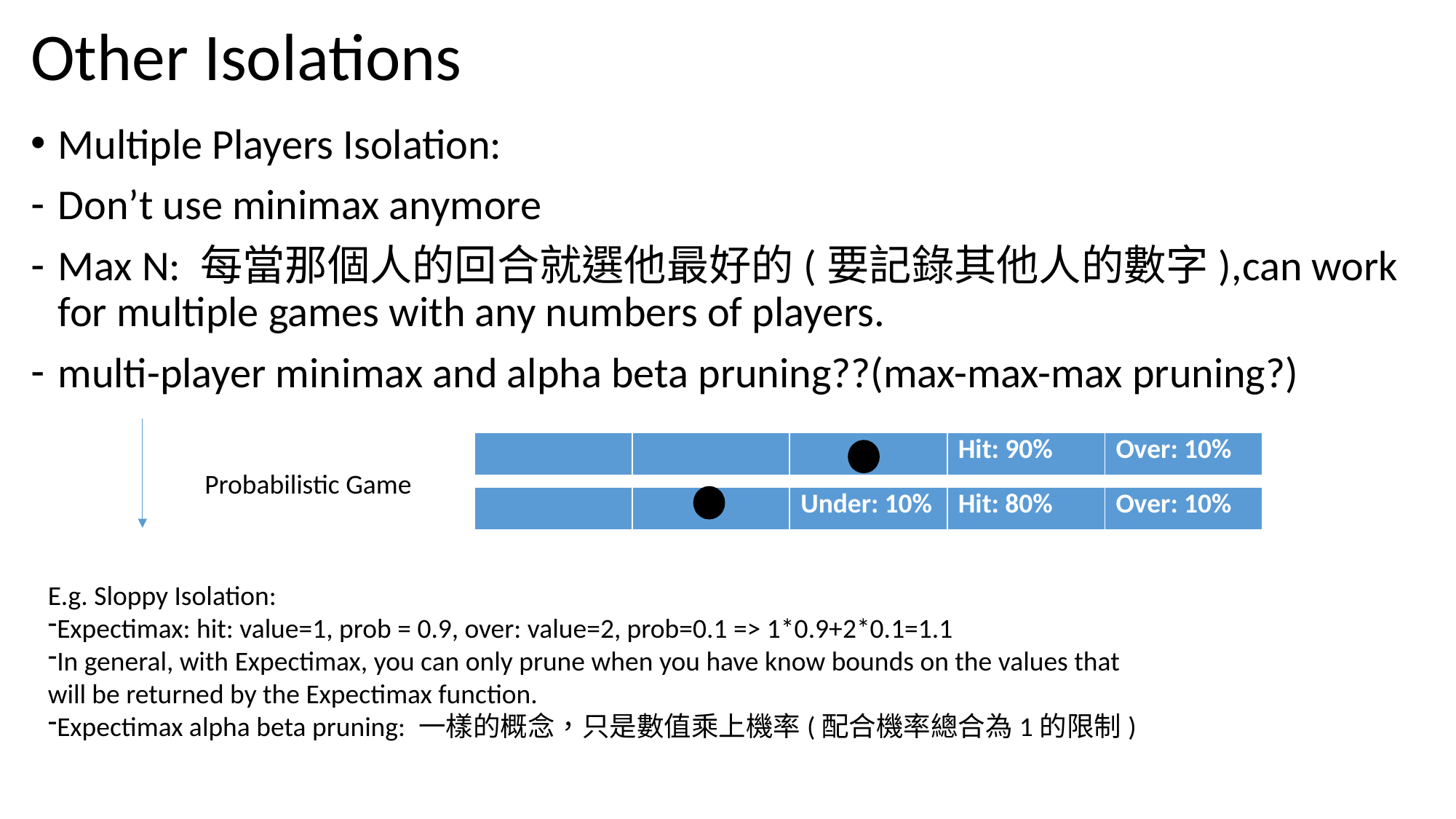

# Other Isolations
Multiple Players Isolation:
Don’t use minimax anymore
Max N: 每當那個人的回合就選他最好的(要記錄其他人的數字),can work for multiple games with any numbers of players.
multi-player minimax and alpha beta pruning??(max-max-max pruning?)

|  |  |  | Hit: 90% | Over: 10% |
| --- | --- | --- | --- | --- |

Probabilistic Game
|  |  | Under: 10% | Hit: 80% | Over: 10% |
| --- | --- | --- | --- | --- |

E.g. Sloppy Isolation:
Expectimax: hit: value=1, prob = 0.9, over: value=2, prob=0.1 => 1*0.9+2*0.1=1.1
In general, with Expectimax, you can only prune when you have know bounds on the values that will be returned by the Expectimax function.
Expectimax alpha beta pruning: 一樣的概念，只是數值乘上機率(配合機率總合為1的限制)